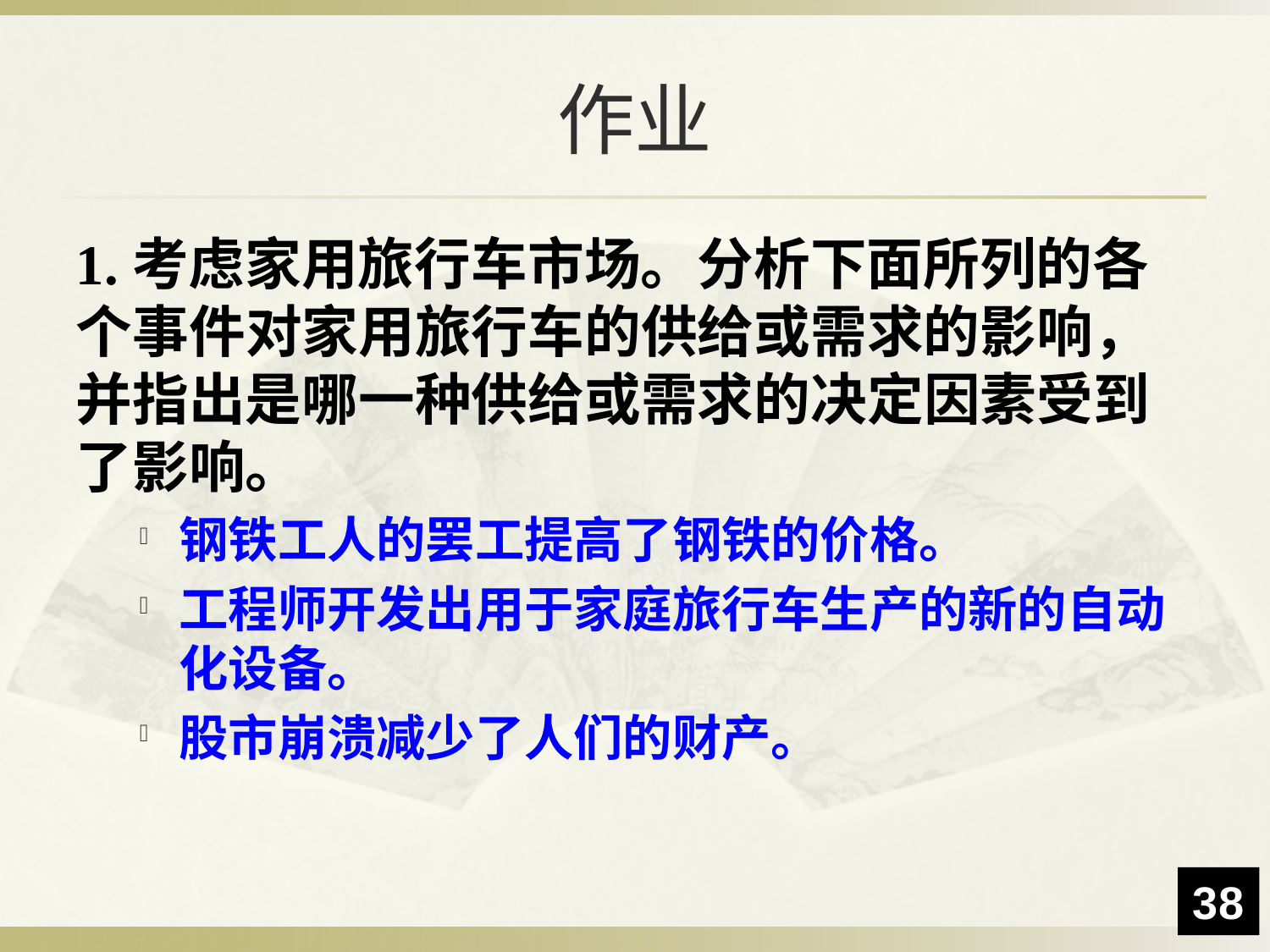

# 作业
1.考虑家用旅行车市场。分析下面所列的各个事件对家用旅行车的供给或需求的影响，并指出是哪一种供给或需求的决定因素受到了影响。
钢铁工人的罢工提高了钢铁的价格。
工程师开发出用于家庭旅行车生产的新的自动化设备。
股市崩溃减少了人们的财产。
38